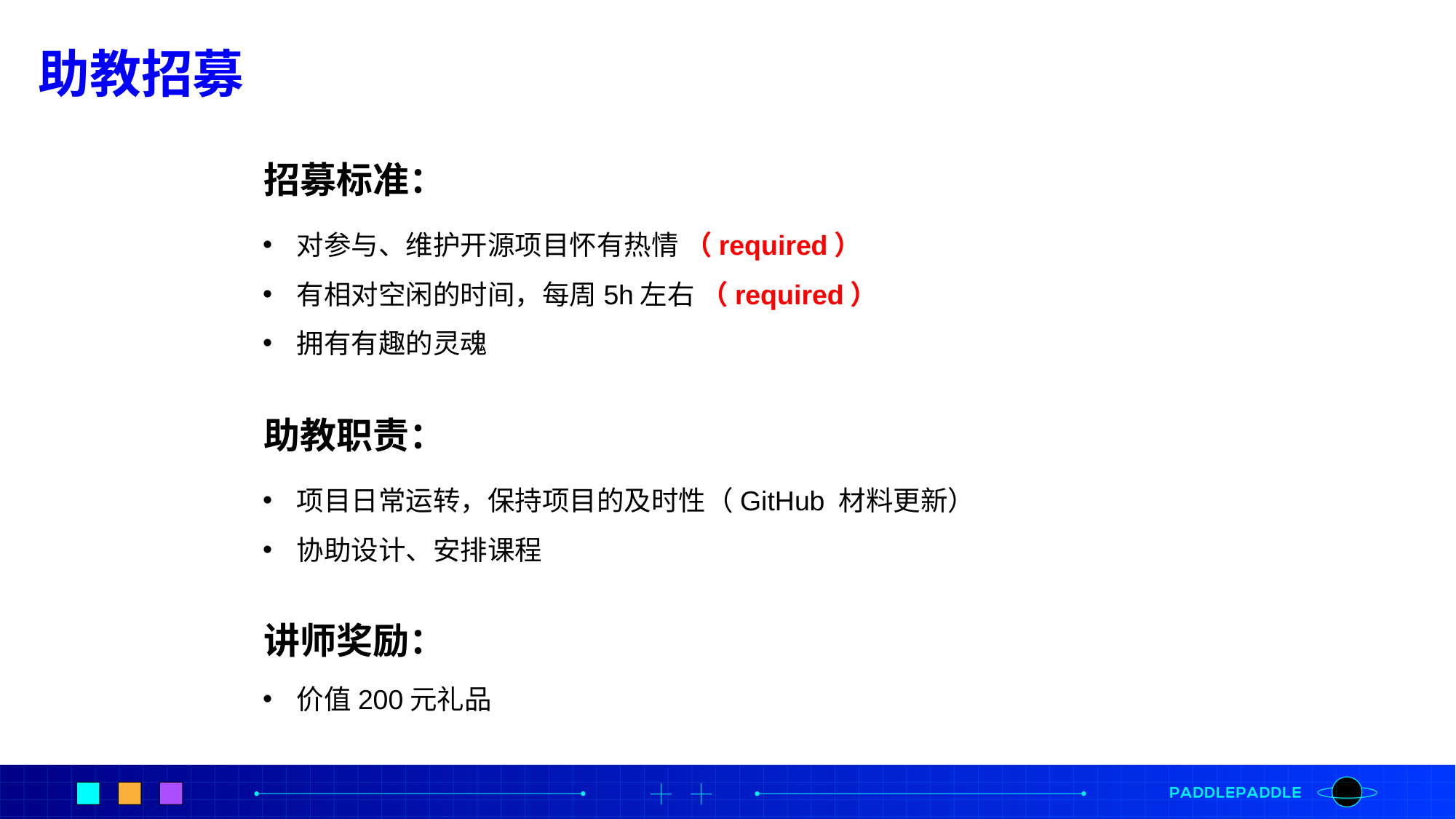

助教招募
招募标准：
对参与、维护开源项目怀有热情 （required）
有相对空闲的时间，每周5h左右 （required）
拥有有趣的灵魂
助教职责：
项目日常运转，保持项目的及时性（GitHub 材料更新）
协助设计、安排课程
讲师奖励：
价值200元礼品